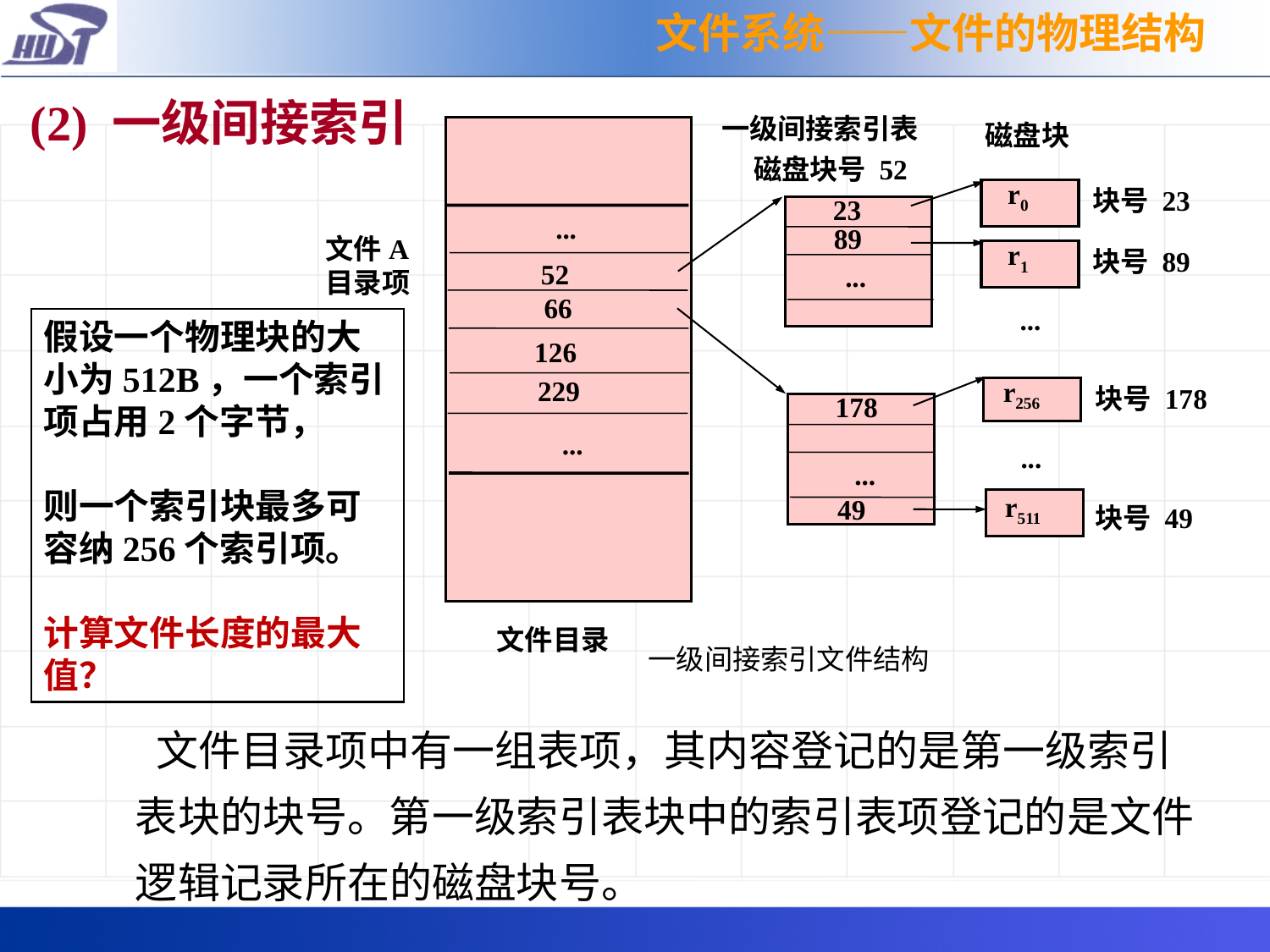

文件系统——文件的物理结构
(2) 一级间接索引
一级间接索引表
    磁盘块号 52
磁盘块

块号 23
  r0

  23

 ...
  89
文件A
目录项

块号 89
  r1

  52
 ...

  66

 ...

  126

  229
块号 178

 r256
  178

 ...
 ...

 ...

 r511

  49
块号 49

文件目录
一级间接索引文件结构
假设一个物理块的大小为512B，一个索引项占用2个字节，

则一个索引块最多可容纳256个索引项。

计算文件长度的最大值？
           文件目录项中有一组表项，其内容登记的是第一级索引表块的块号。第一级索引表块中的索引表项登记的是文件逻辑记录所在的磁盘块号。